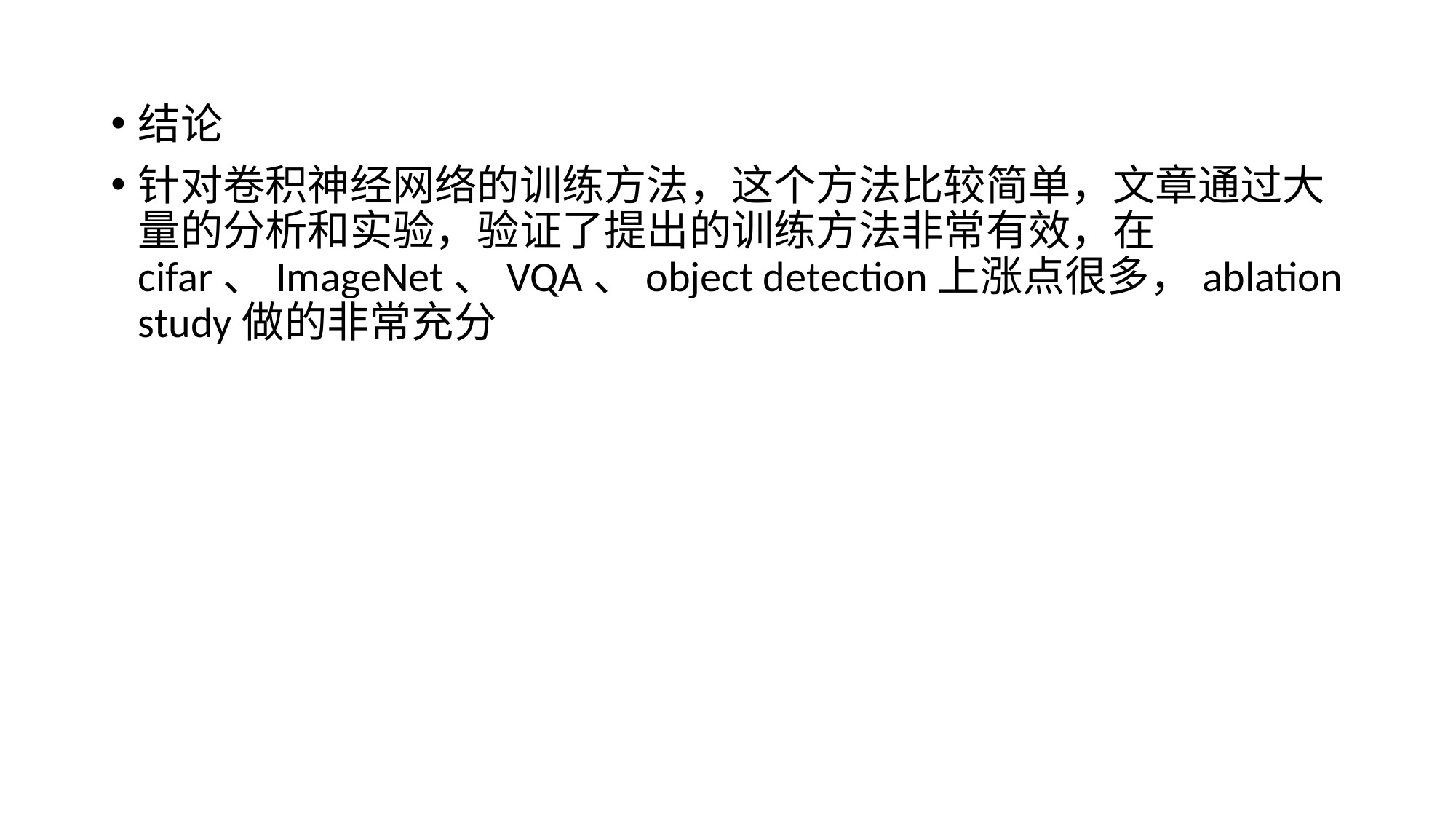

结论
针对卷积神经网络的训练方法，这个方法比较简单，文章通过大量的分析和实验，验证了提出的训练方法非常有效，在cifar、ImageNet、VQA、object detection上涨点很多，ablation study做的非常充分